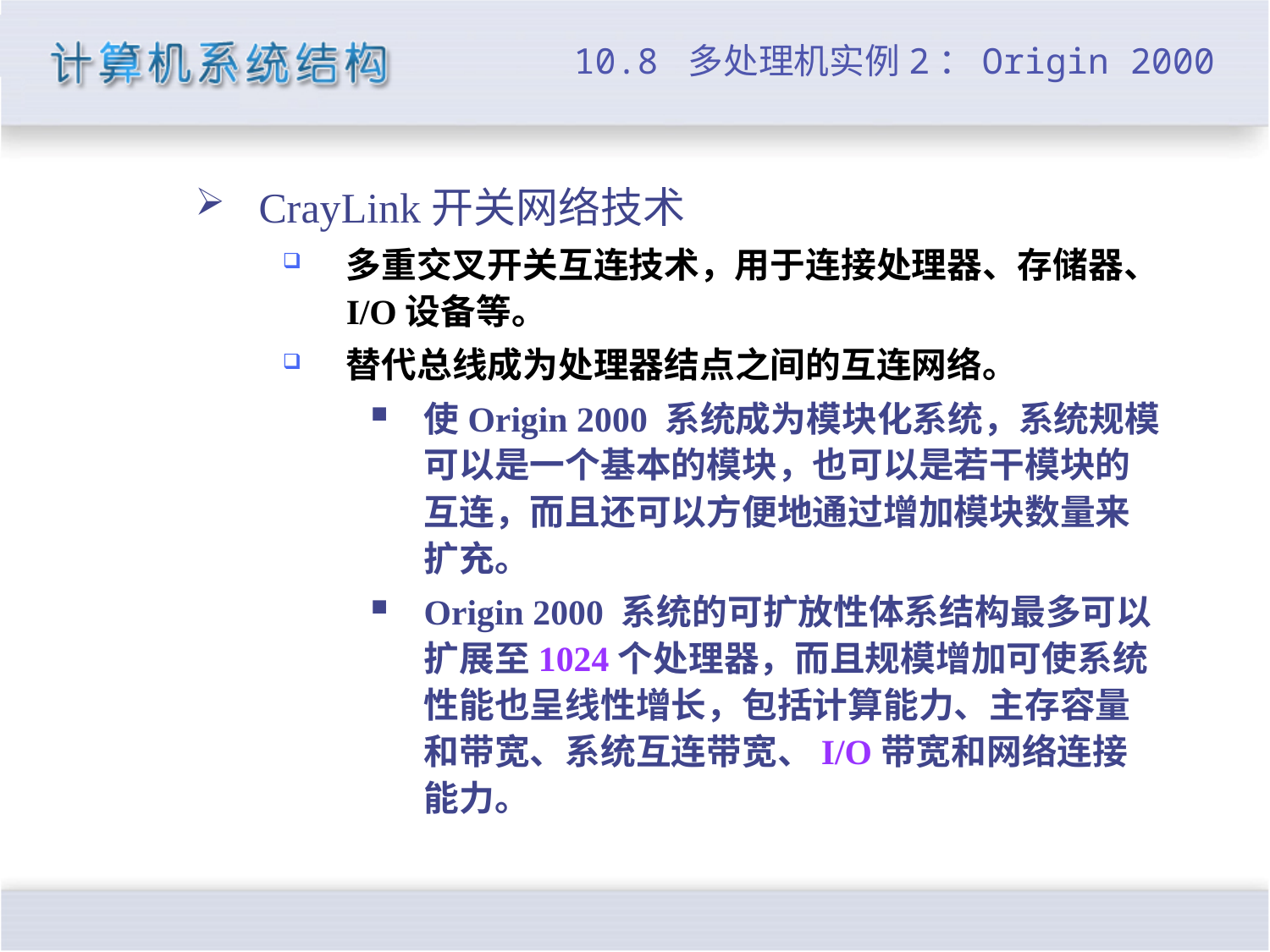

# 10.8 多处理机实例2：Origin 2000
CrayLink开关网络技术
多重交叉开关互连技术，用于连接处理器、存储器、I/O设备等。
替代总线成为处理器结点之间的互连网络。
使Origin 2000 系统成为模块化系统，系统规模可以是一个基本的模块，也可以是若干模块的互连，而且还可以方便地通过增加模块数量来扩充。
Origin 2000 系统的可扩放性体系结构最多可以扩展至1024个处理器，而且规模增加可使系统性能也呈线性增长，包括计算能力、主存容量和带宽、系统互连带宽、I/O带宽和网络连接能力。